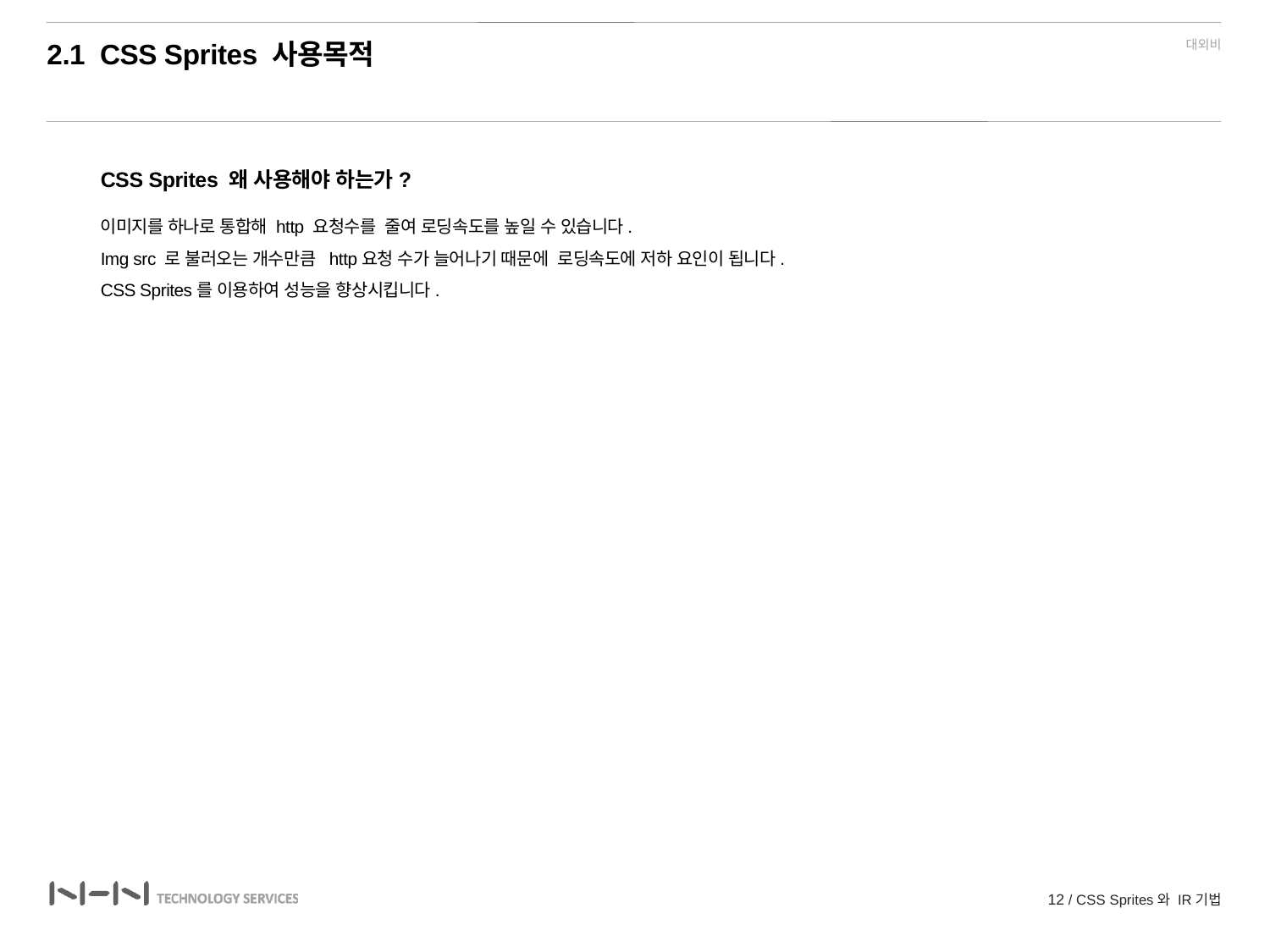

2.1  CSS Sprites 사용목적
CSS Sprites 왜 사용해야 하는가?
이미지를 하나로 통합해 http 요청수를  줄여 로딩속도를 높일 수 있습니다.
Img src 로 불러오는 개수만큼  http요청 수가 늘어나기 때문에  로딩속도에 저하 요인이 됩니다.
CSS Sprites를 이용하여 성능을 향상시킵니다.